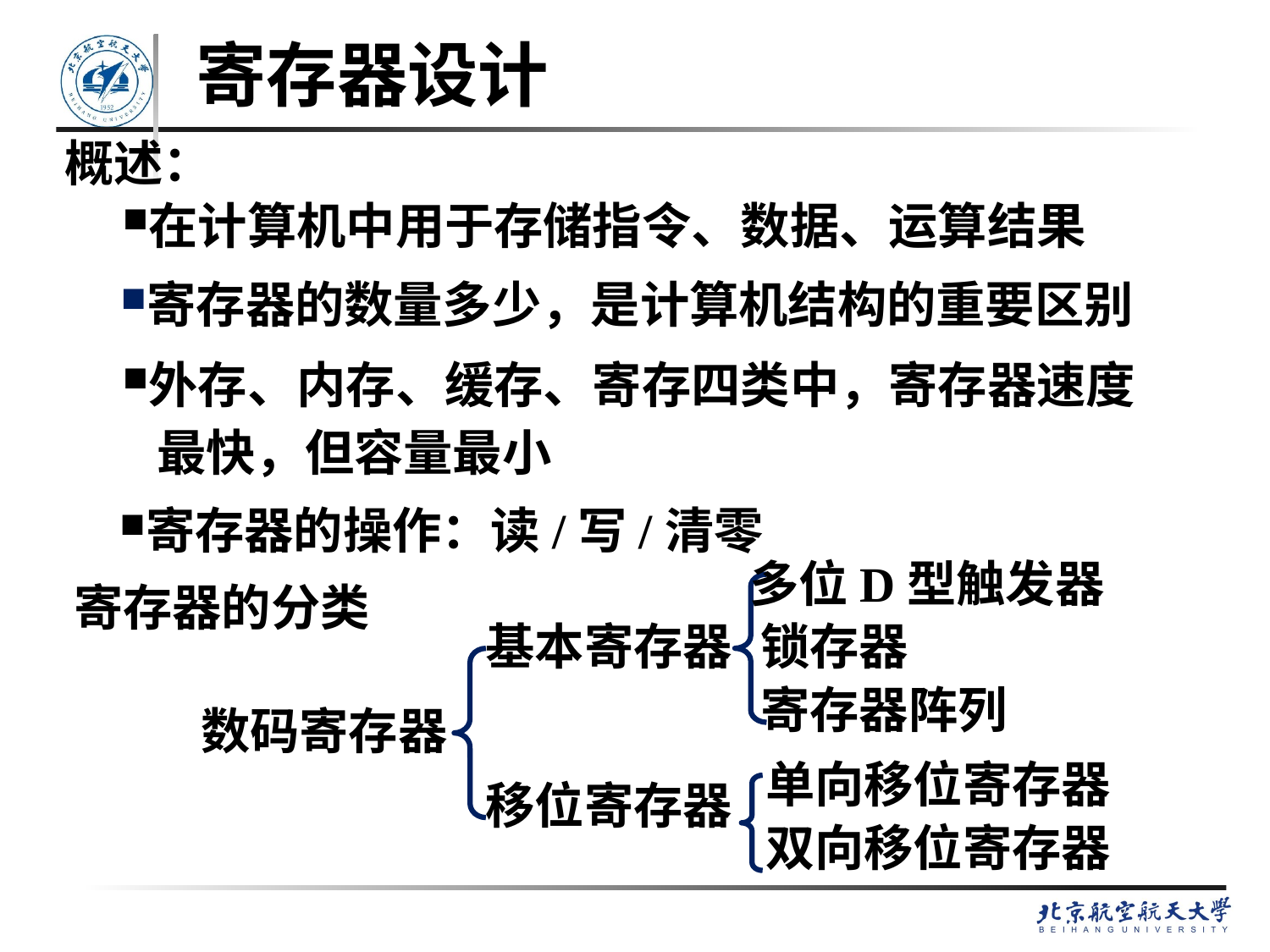

# 寄存器设计
概述：
在计算机中用于存储指令、数据、运算结果
寄存器的数量多少，是计算机结构的重要区别
外存、内存、缓存、寄存四类中，寄存器速度
  最快，但容量最小
寄存器的操作：读/写/清零
多位D型触发器
寄存器的分类

基本寄存器
锁存器

寄存器阵列
数码寄存器
单向移位寄存器
移位寄存器

双向移位寄存器
23